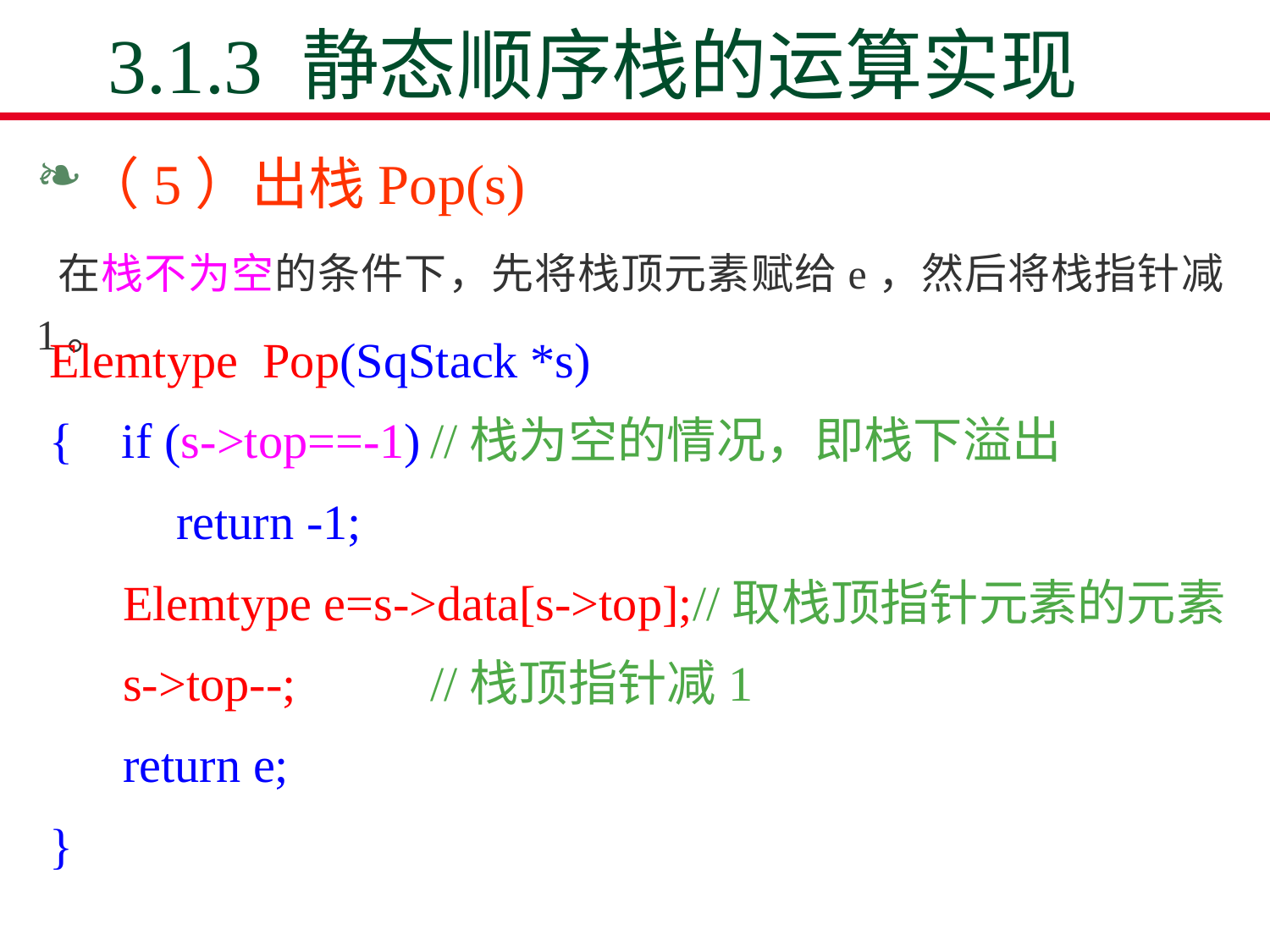

# 3.1.3 静态顺序栈的运算实现
（5）出栈Pop(s)
 在栈不为空的条件下，先将栈顶元素赋给e，然后将栈指针减1。
Elemtype  Pop(SqStack *s)
{    if (s->top==-1)	//栈为空的情况，即栈下溢出
	return -1;
      Elemtype e=s->data[s->top];//取栈顶指针元素的元素
      s->top--;		//栈顶指针减1
      return e;
}